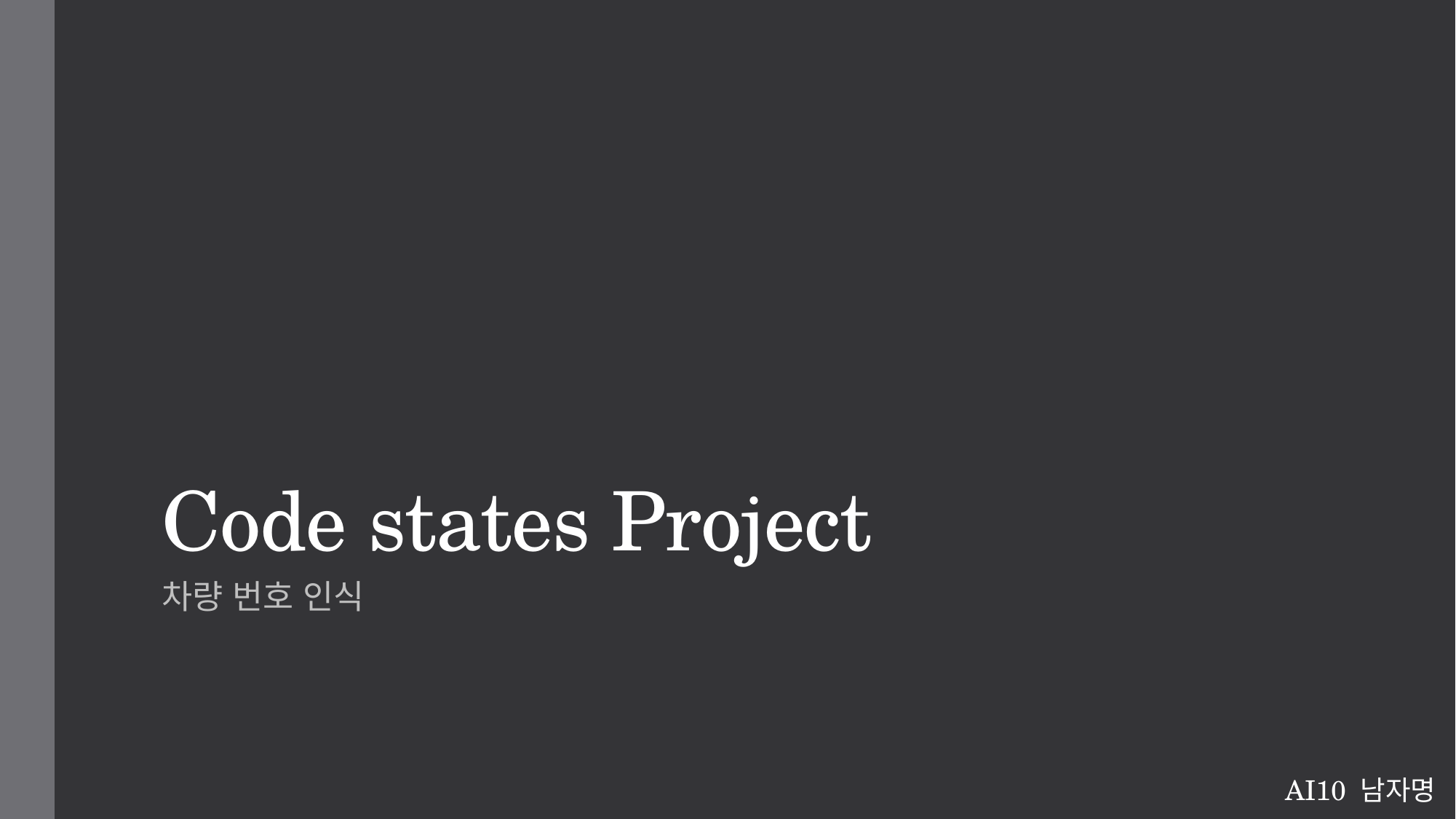

# Code states Project
차량 번호 인식
AI10 남자명